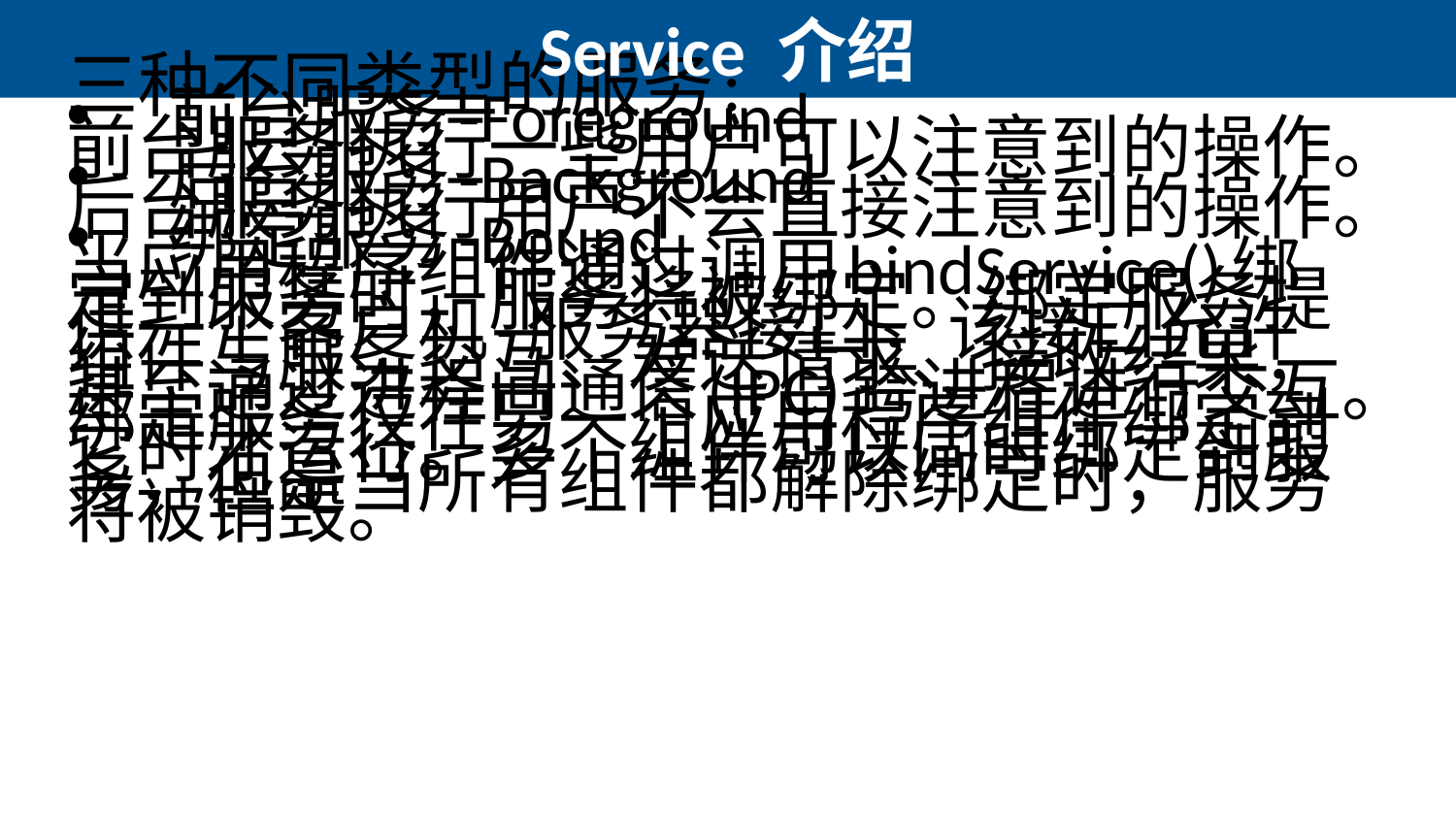

# Service 介绍
三种不同类型的服务:
前台服务-Foreground
前台服务执行一些用户可以注意到的操作。
后台服务-Background
后台服务执行用户不会直接注意到的操作。
绑定服务-Bound
当应用程序组件通过调用bindService()绑定到服务时，服务将被绑定。绑定服务提供一个客户机-服务器接口，该接口允许组件与服务交互、发送请求、接收结果，甚至通过进程间通信(IPC)跨进程进行交互。绑定服务仅在另一个应用程序组件绑定到它时才运行。多个组件可以同时绑定到服务，但是当所有组件都解除绑定时，服务将被销毁。